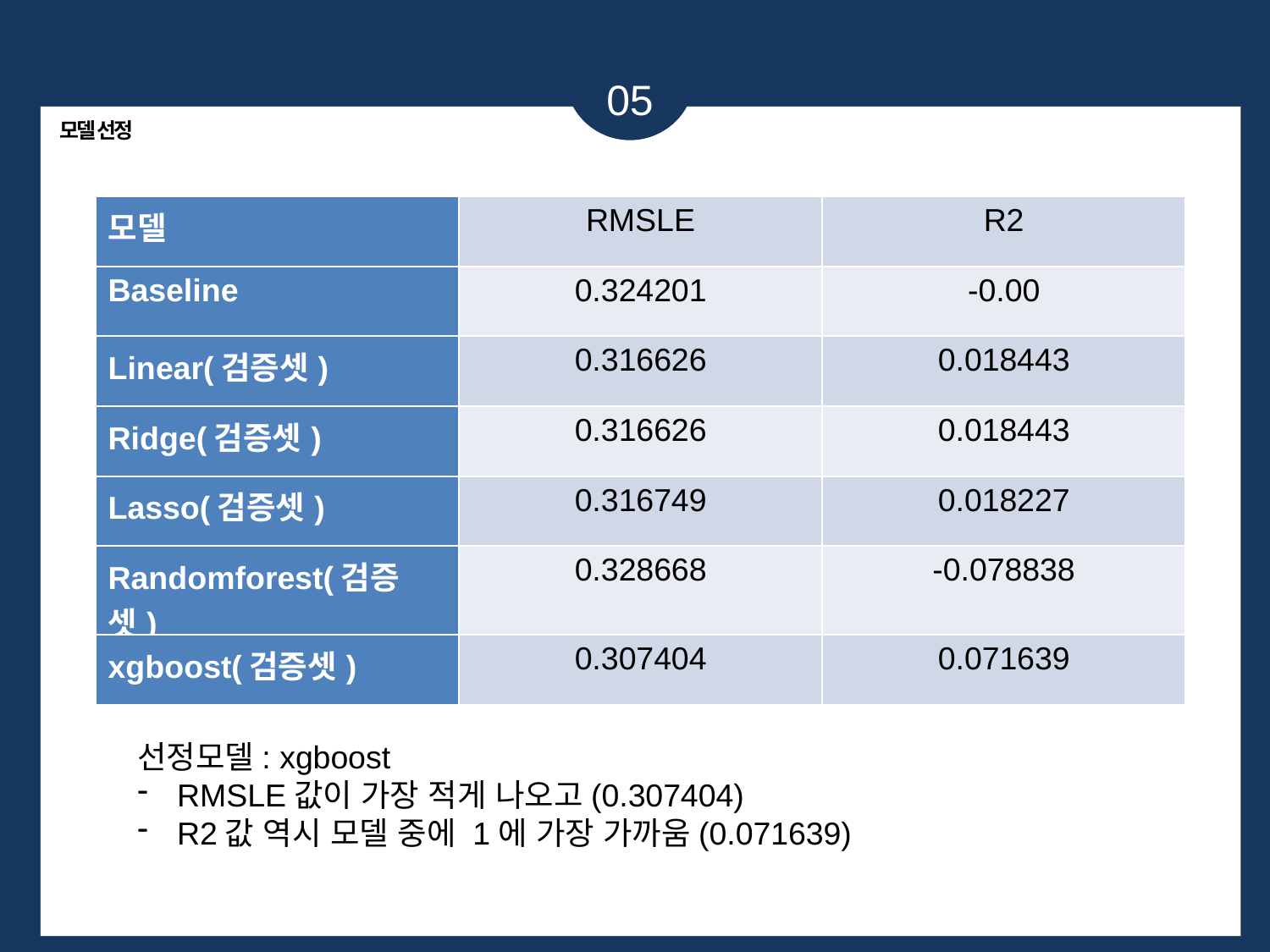

05

모델 선정
| 모델 | RMSLE | R2 |
| --- | --- | --- |
| Baseline | 0.324201 | -0.00 |
| Linear(검증셋) | 0.316626 | 0.018443 |
| Ridge(검증셋) | 0.316626 | 0.018443 |
| Lasso(검증셋) | 0.316749 | 0.018227 |
| Randomforest(검증셋) | 0.328668 | -0.078838 |
| xgboost(검증셋) | 0.307404 | 0.071639 |
선정모델: xgboost
RMSLE값이 가장 적게 나오고(0.307404)
R2값 역시 모델 중에 1에 가장 가까움(0.071639)